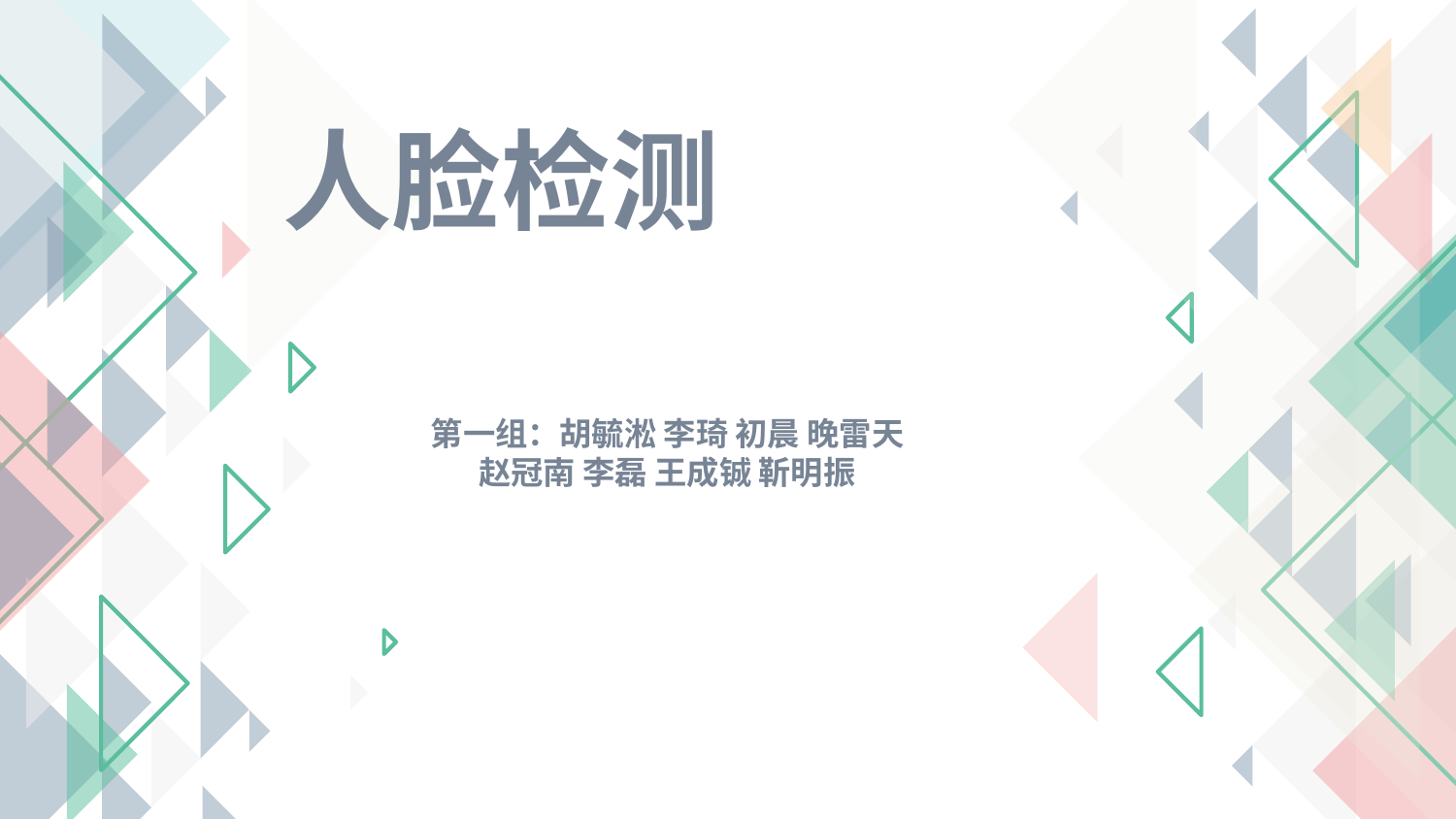

人脸检测

第一组：胡毓淞 李琦 初晨 晚雷天 赵冠南 李磊 王成铖 靳明振